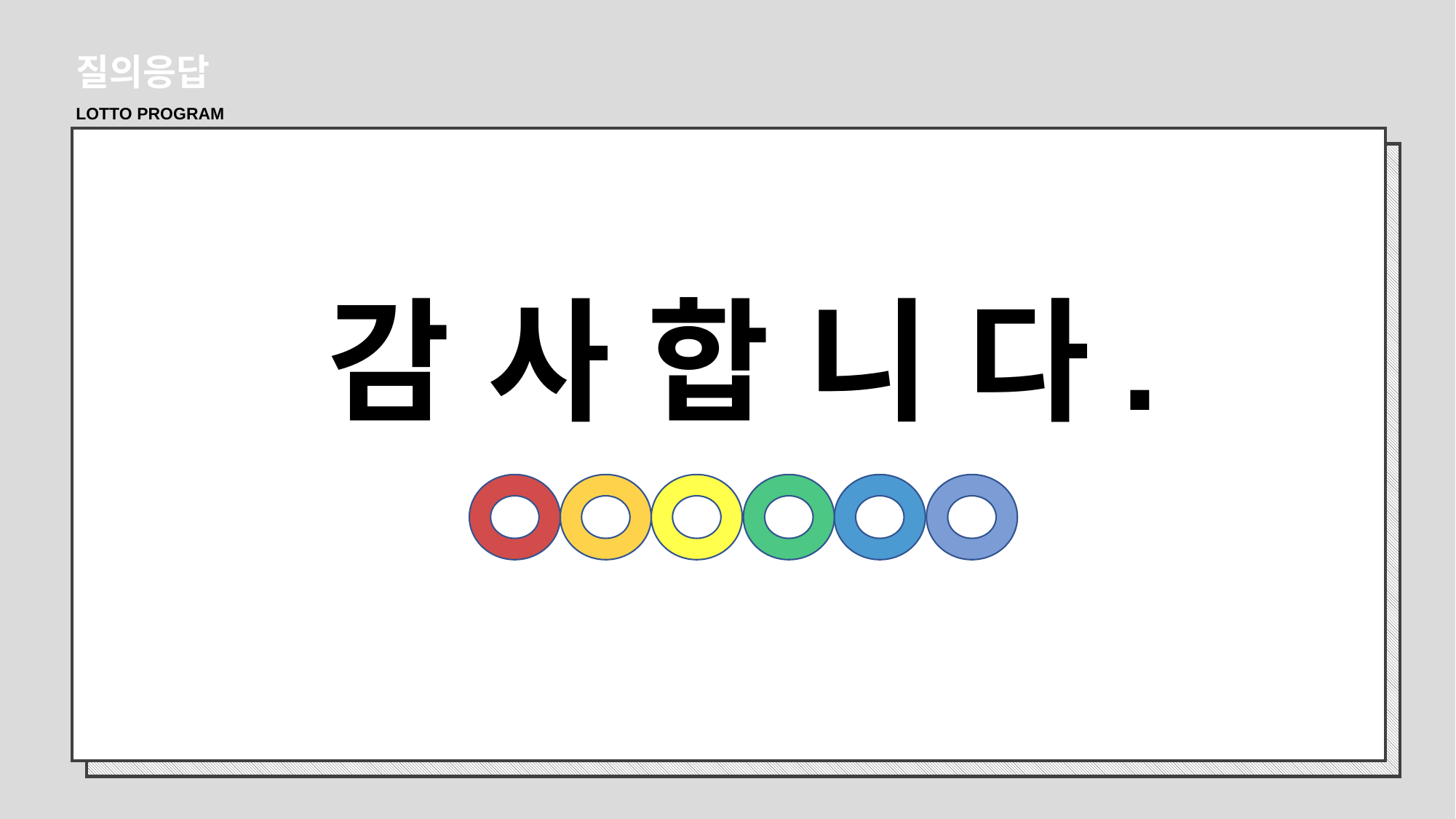

질의응답
LOTTO PROGRAM

감 사 합 니 다.